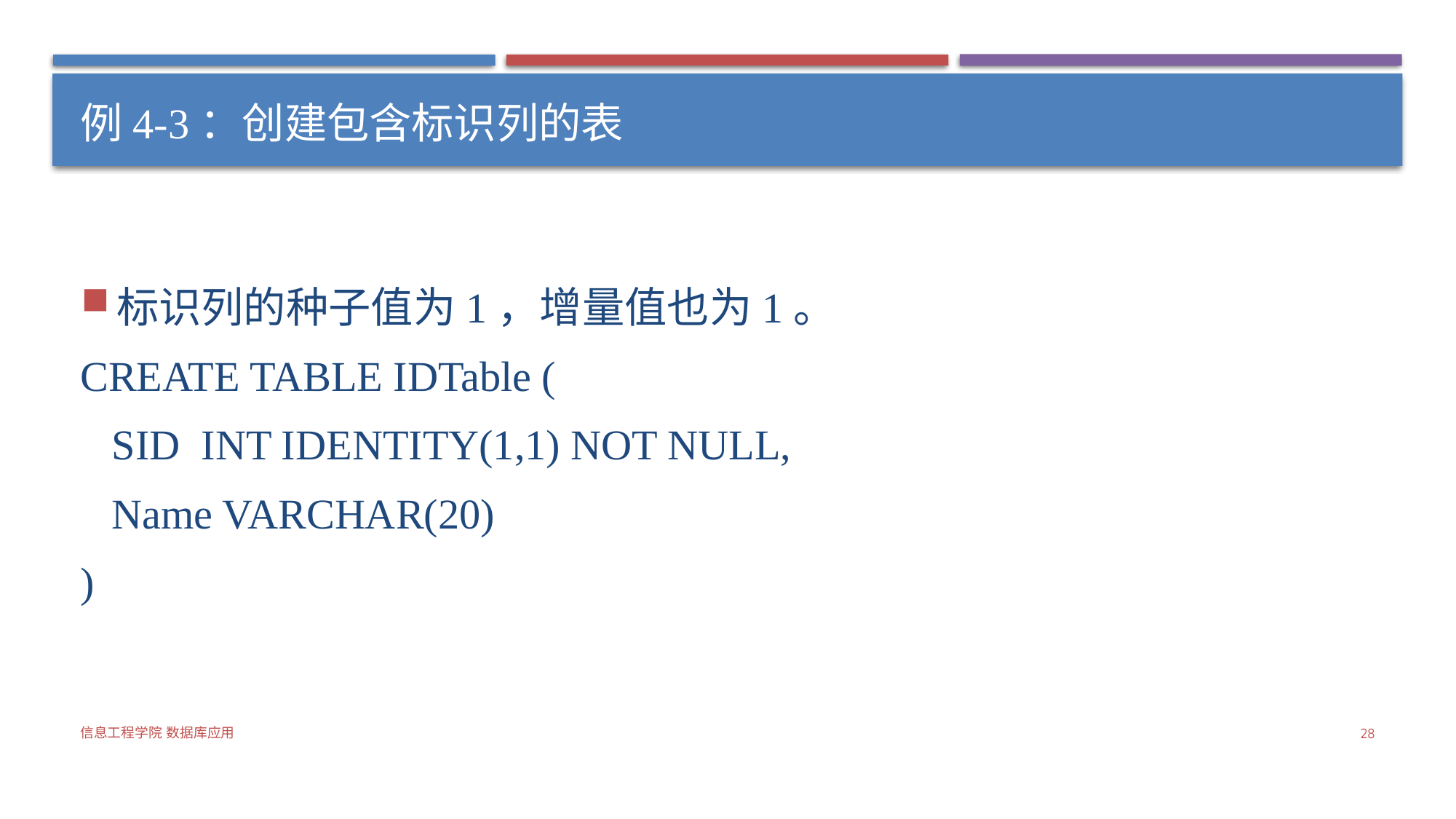

# 例4-3：创建包含标识列的表
标识列的种子值为1，增量值也为1。
CREATE TABLE IDTable (
   SID  INT IDENTITY(1,1) NOT NULL,
   Name VARCHAR(20)
)
信息工程学院 数据库应用
28